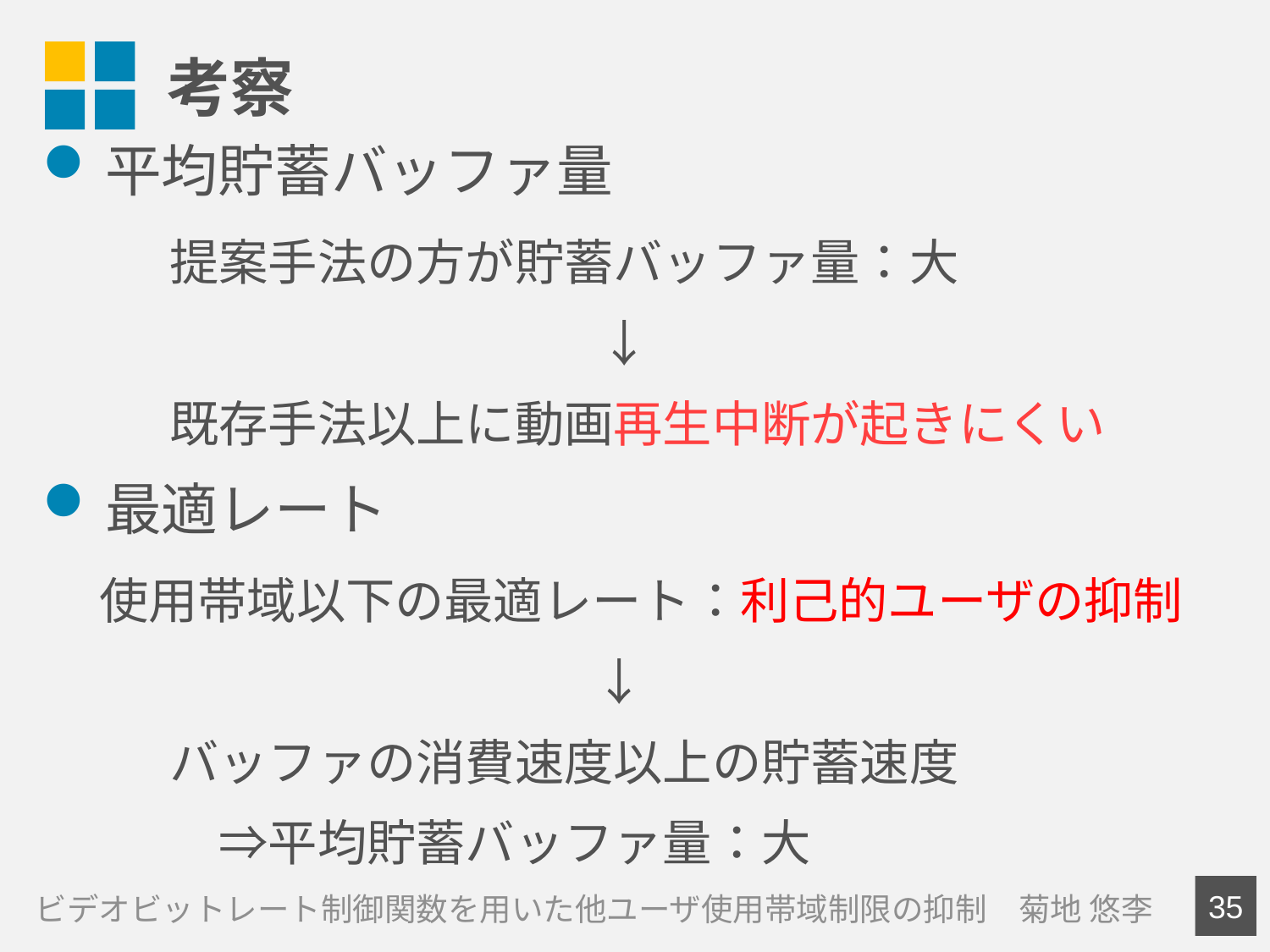

# 考察
平均貯蓄バッファ量
　	提案手法の方が貯蓄バッファ量：大
　　　　　　　　	　↓
　	既存手法以上に動画再生中断が起きにくい
最適レート
　使用帯域以下の最適レート：利己的ユーザの抑制
　　　　　　　　　	    ↓
　	バッファの消費速度以上の貯蓄速度
　	　⇒平均貯蓄バッファ量：大
35
ビデオビットレート制御関数を用いた他ユーザ使用帯域制限の抑制　菊地 悠李